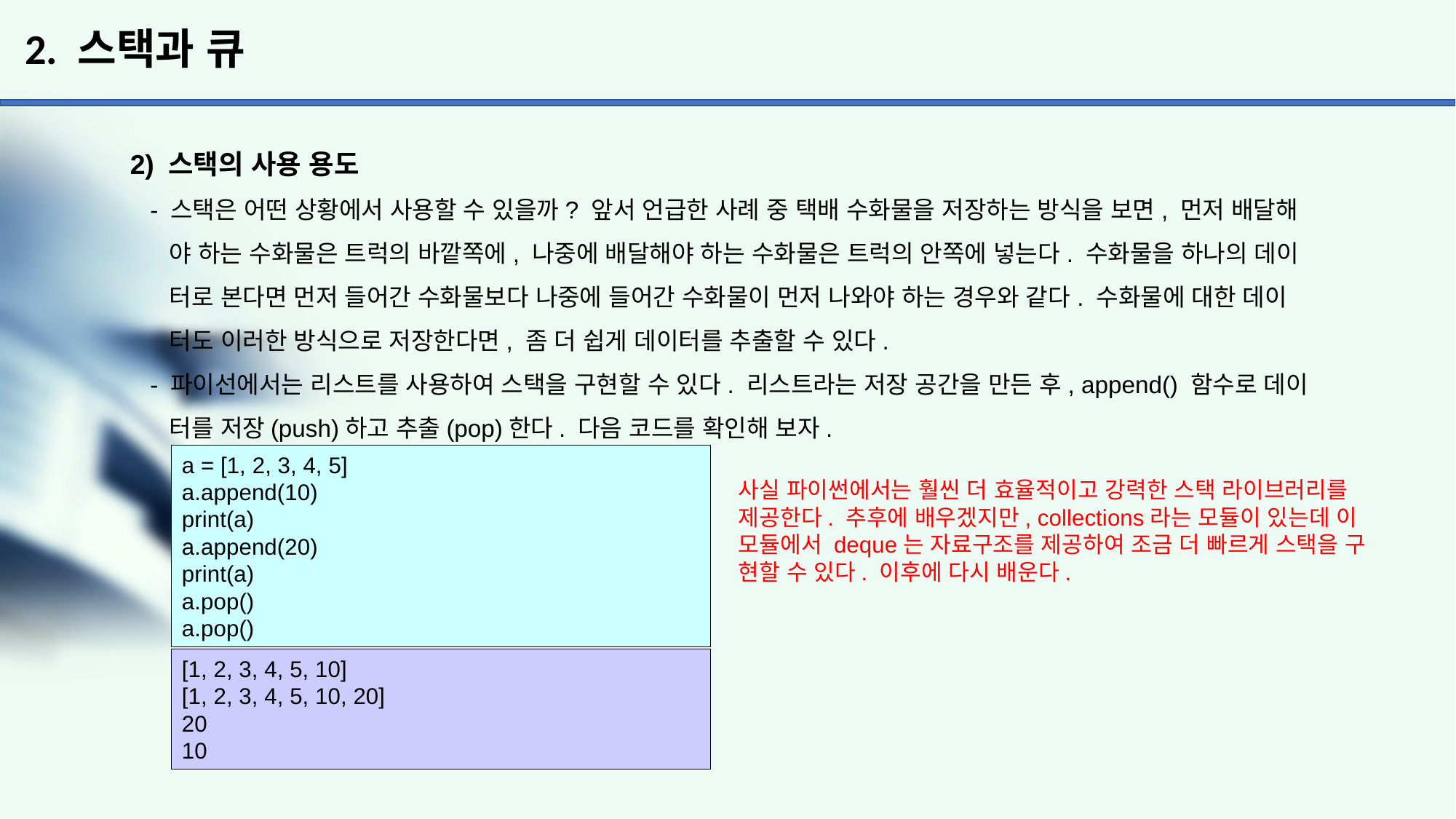

# 2. 스택과 큐
2) 스택의 사용 용도
   - 스택은 어떤 상황에서 사용할 수 있을까? 앞서 언급한 사례 중 택배 수화물을 저장하는 방식을 보면, 먼저 배달해
     야 하는 수화물은 트럭의 바깥쪽에, 나중에 배달해야 하는 수화물은 트럭의 안쪽에 넣는다. 수화물을 하나의 데이
     터로 본다면 먼저 들어간 수화물보다 나중에 들어간 수화물이 먼저 나와야 하는 경우와 같다. 수화물에 대한 데이
     터도 이러한 방식으로 저장한다면, 좀 더 쉽게 데이터를 추출할 수 있다.
   - 파이선에서는 리스트를 사용하여 스택을 구현할 수 있다. 리스트라는 저장 공간을 만든 후, append() 함수로 데이
     터를 저장(push)하고 추출(pop)한다. 다음 코드를 확인해 보자.

a = [1, 2, 3, 4, 5]
a.append(10)
print(a)
a.append(20)
print(a)
a.pop()
a.pop()
사실 파이썬에서는 훨씬 더 효율적이고 강력한 스택 라이브러리를 제공한다. 추후에 배우겠지만, collections라는 모듈이 있는데 이 모듈에서 deque는 자료구조를 제공하여 조금 더 빠르게 스택을 구
현할 수 있다. 이후에 다시 배운다.
[1, 2, 3, 4, 5, 10]
[1, 2, 3, 4, 5, 10, 20]
20
10